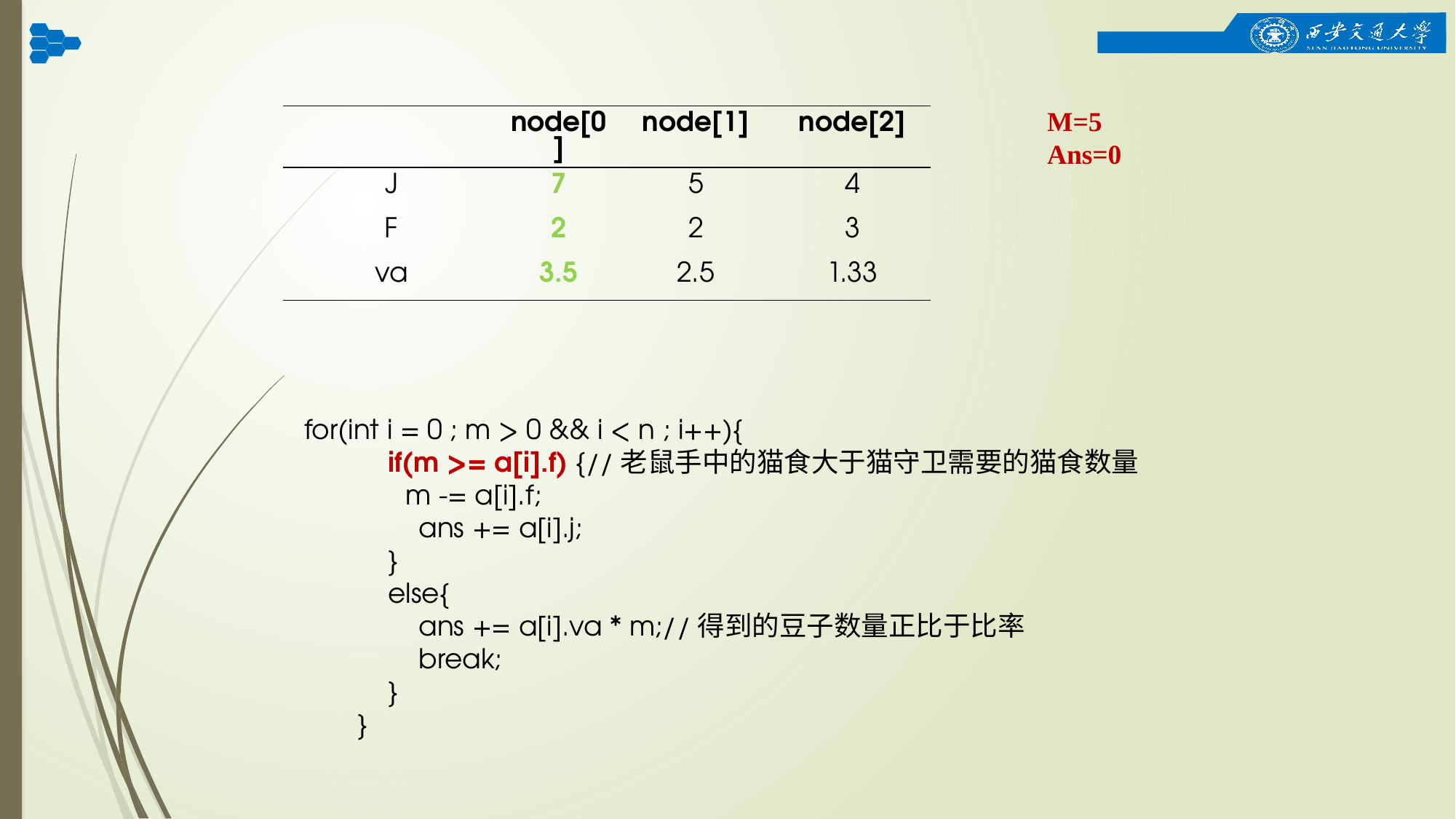

M=5
Ans=0
|  | node[0] | node[1] | node[2] |
| --- | --- | --- | --- |
| J | 7 | 5 | 4 |
| F | 2 | 2 | 3 |
| va | 3.5 | 2.5 | 1.33 |
 for(int i = 0 ; m > 0 && i < n ; i++){
            if(m >= a[i].f) {//老鼠手中的猫食大于猫守卫需要的猫食数量
	m -= a[i].f;
                ans += a[i].j;
            }
            else{
                ans += a[i].va * m;//得到的豆子数量正比于比率
                break;
            }
        }